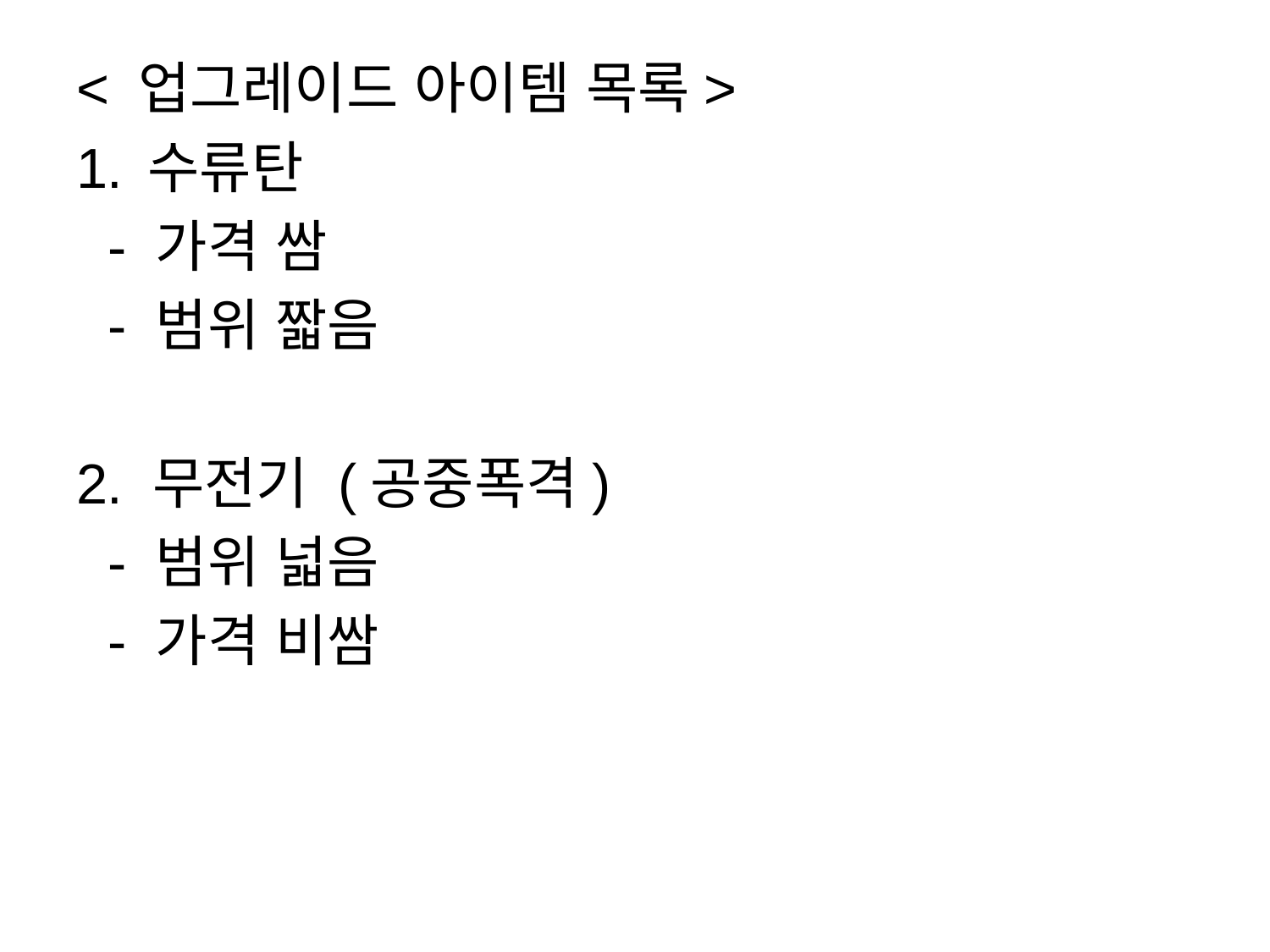

< 업그레이드 아이템 목록>
수류탄
  - 가격 쌈
  - 범위 짧음

2. 무전기 (공중폭격)
  - 범위 넓음
  - 가격 비쌈